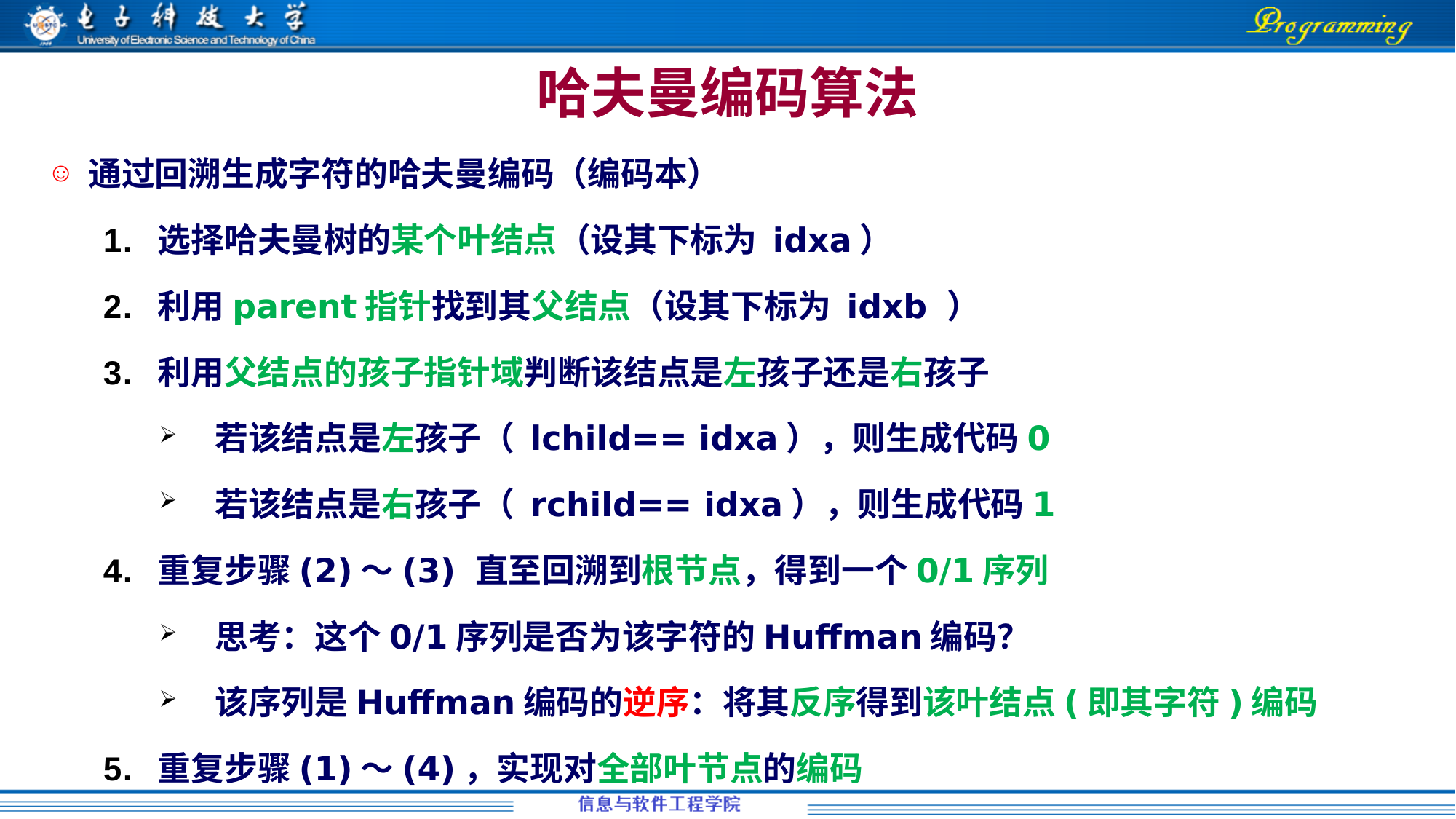

# 哈夫曼编码算法
通过回溯生成字符的哈夫曼编码（编码本）
选择哈夫曼树的某个叶结点（设其下标为 idxa）
利用parent指针找到其父结点（设其下标为 idxb ）
利用父结点的孩子指针域判断该结点是左孩子还是右孩子
若该结点是左孩子（ lchild== idxa），则生成代码0
若该结点是右孩子（ rchild== idxa），则生成代码1
重复步骤(2)～(3) 直至回溯到根节点，得到一个0/1序列
思考：这个0/1序列是否为该字符的Huffman编码？
该序列是Huffman编码的逆序：将其反序得到该叶结点(即其字符)编码
重复步骤(1)～(4)，实现对全部叶节点的编码